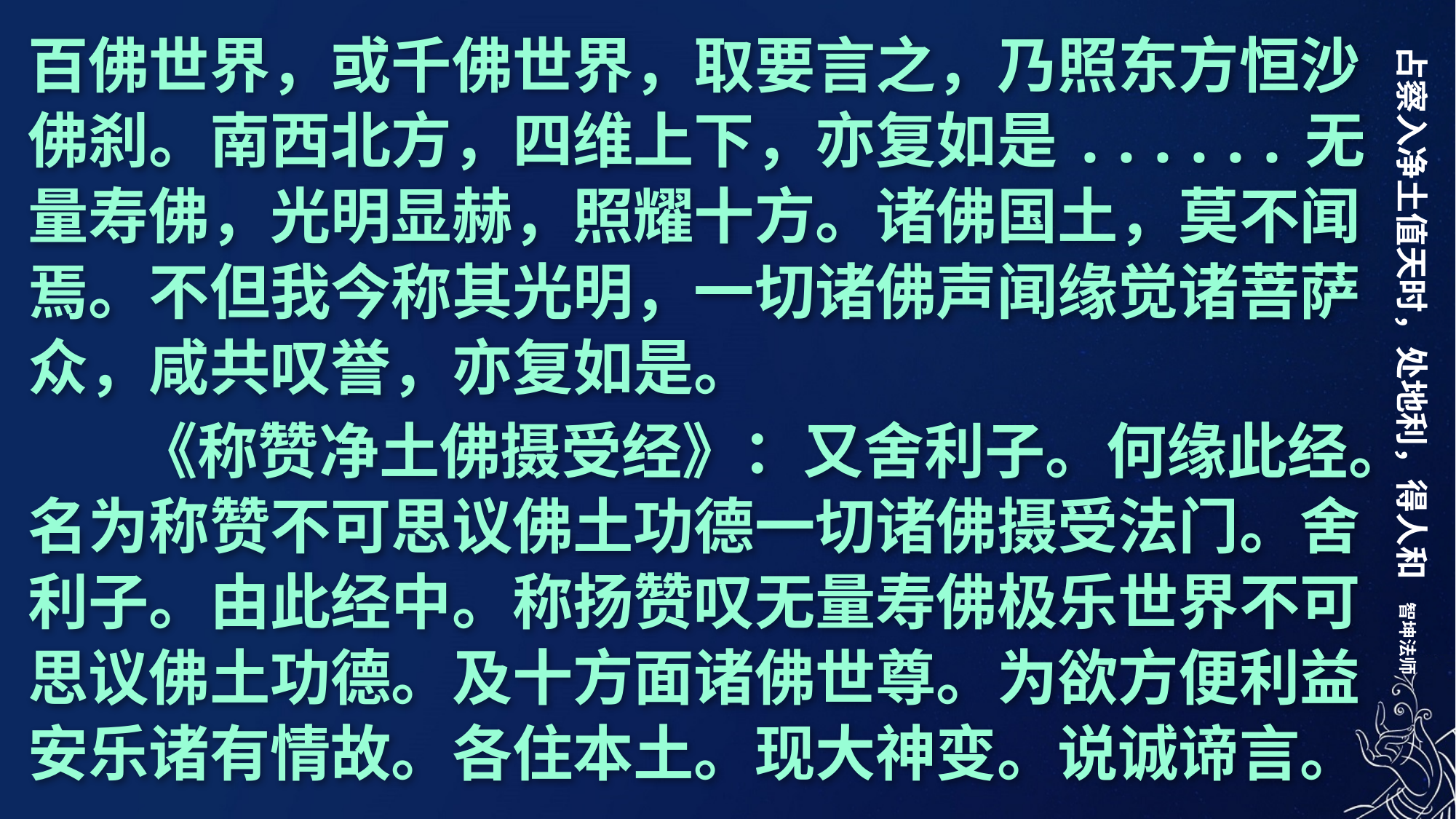

百佛世界，或千佛世界，取要言之，乃照东方恒沙佛刹。南西北方，四维上下，亦复如是......无量寿佛，光明显赫，照耀十方。诸佛国土，莫不闻焉。不但我今称其光明，一切诸佛声闻缘觉诸菩萨众，咸共叹誉，亦复如是。
	《称赞净土佛摄受经》：又舍利子。何缘此经。名为称赞不可思议佛土功德一切诸佛摄受法门。舍利子。由此经中。称扬赞叹无量寿佛极乐世界不可思议佛土功德。及十方面诸佛世尊。为欲方便利益安乐诸有情故。各住本土。现大神变。说诚谛言。